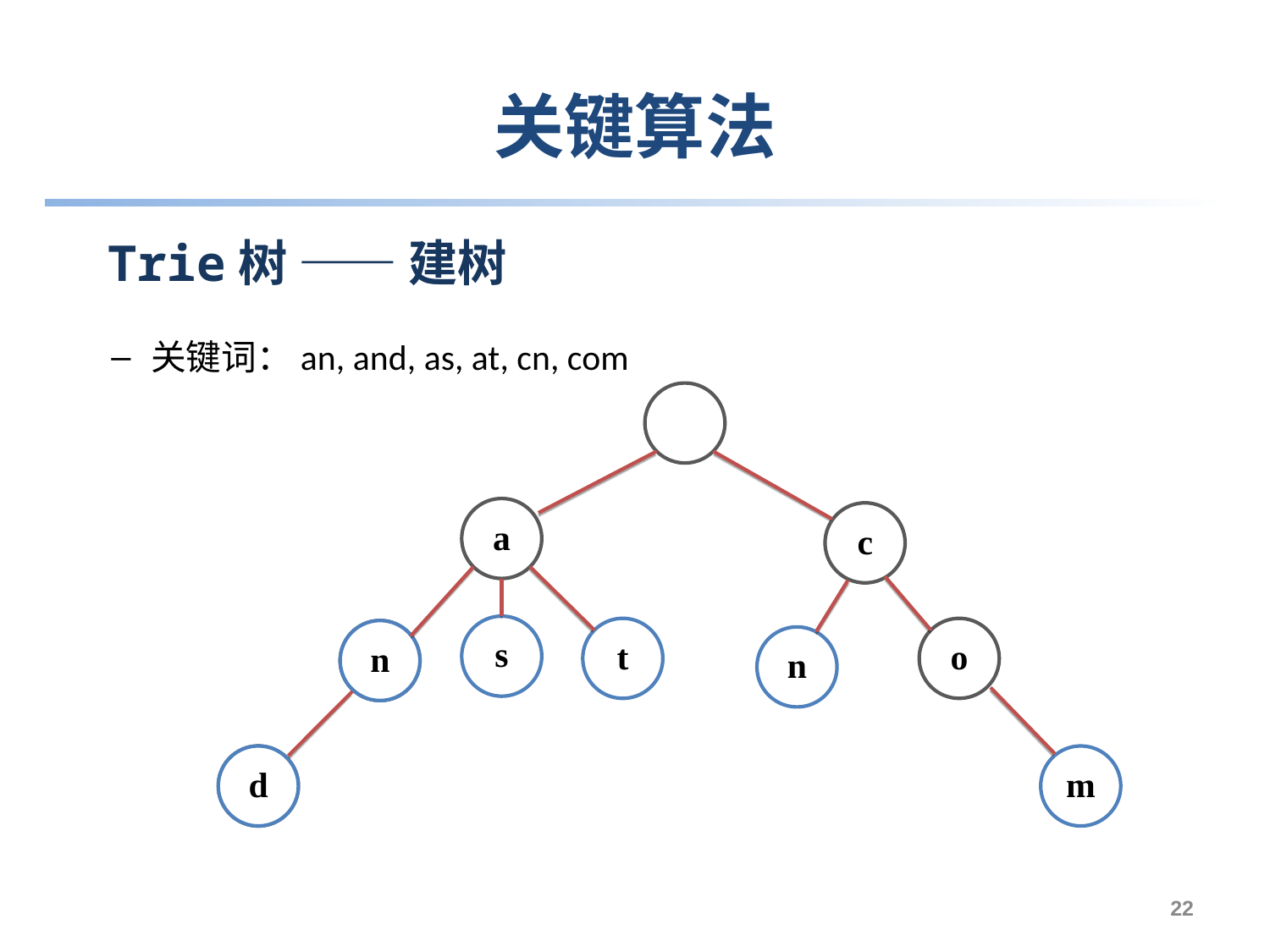

关键算法

Trie树 —— 建树
关键词：an, and, as, at, cn, com

a

c

s

t

o

n

n

n

d

d

m
22